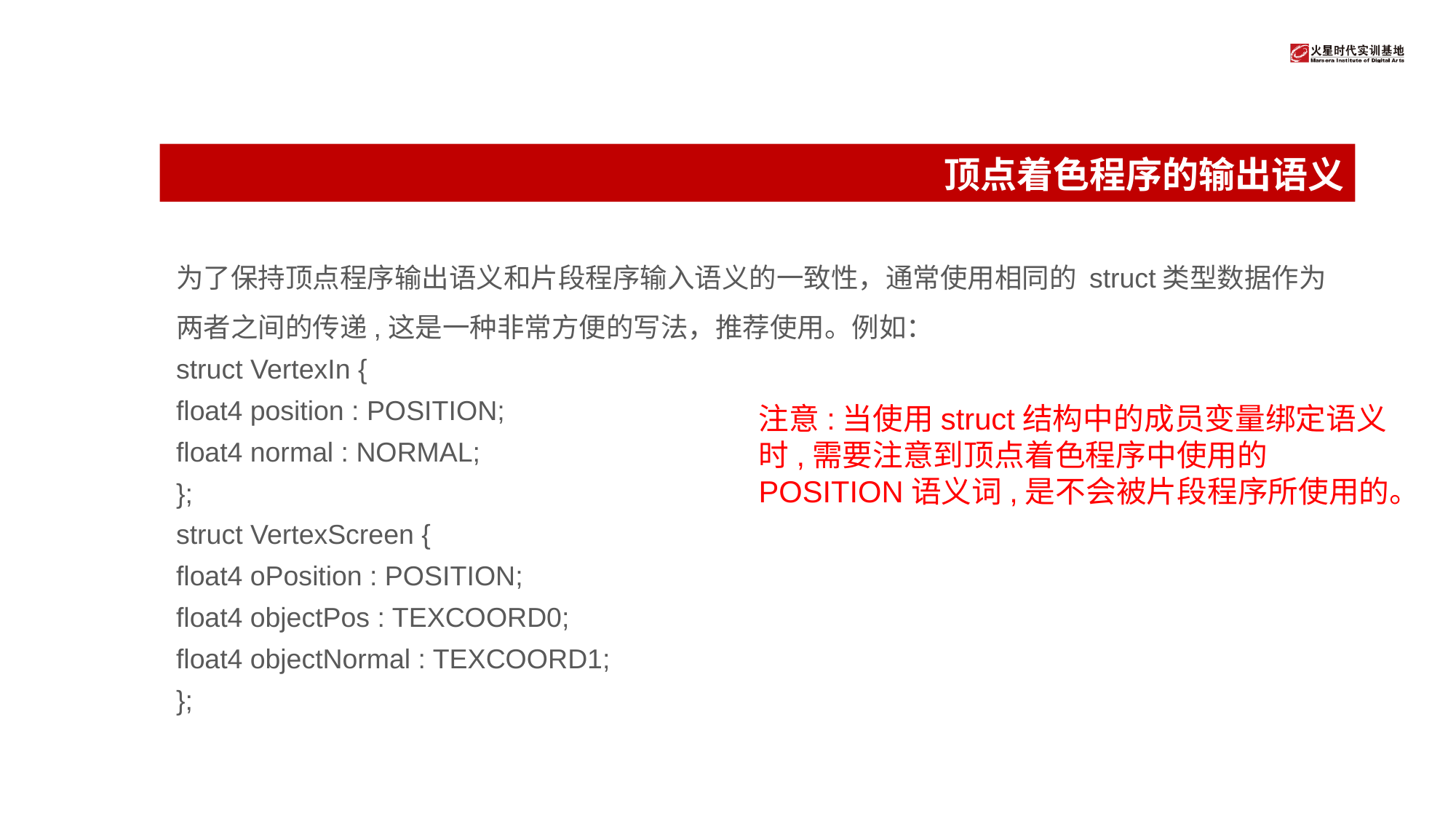

# 顶点着色程序的输出语义
为了保持顶点程序输出语义和片段程序输入语义的一致性，通常使用相同的 struct类型数据作为两者之间的传递,这是一种非常方便的写法，推荐使用。例如：
struct VertexIn {
float4 position : POSITION;
float4 normal : NORMAL;
};
struct VertexScreen {
float4 oPosition : POSITION;
float4 objectPos : TEXCOORD0;
float4 objectNormal : TEXCOORD1;
};
注意:当使用struct结构中的成员变量绑定语义时,需要注意到顶点着色程序中使用的POSITION语义词,是不会被片段程序所使用的。